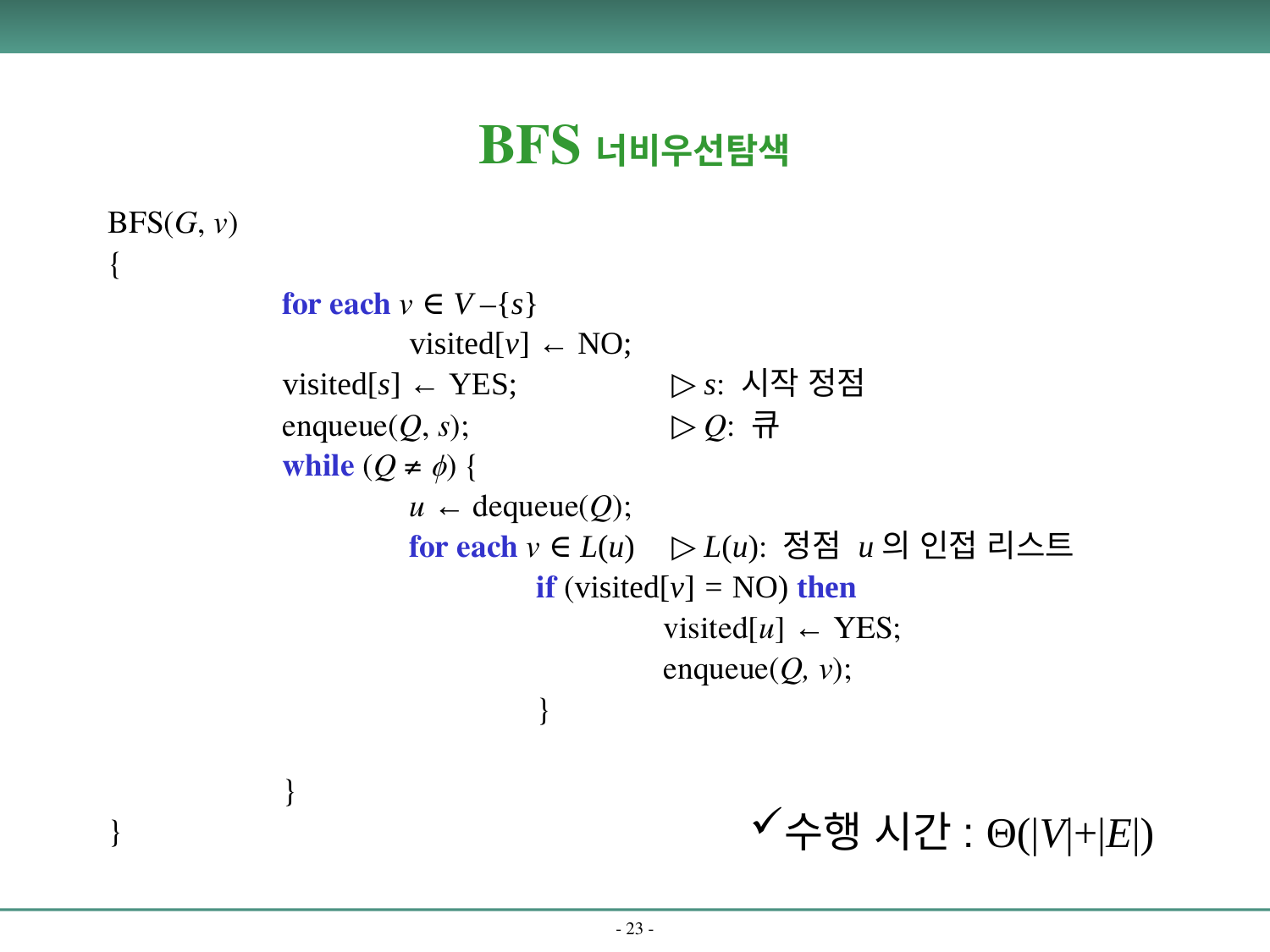

# BFS너비우선탐색
BFS(G, v)
{
		for each v ∈ V –{s}
			visited[v] ← NO;
		visited[s] ← YES;		 ▷ s: 시작 정점
		enqueue(Q, s);		 ▷ Q: 큐
		while (Q ≠ ϕ) {
			u ← dequeue(Q);
			for each v ∈ L(u)	 ▷ L(u): 정점 u의 인접 리스트
				if (visited[v] = NO) then
					visited[u] ← YES;
					enqueue(Q, v);
				}

		}
}
수행 시간: Θ(|V|+|E|)